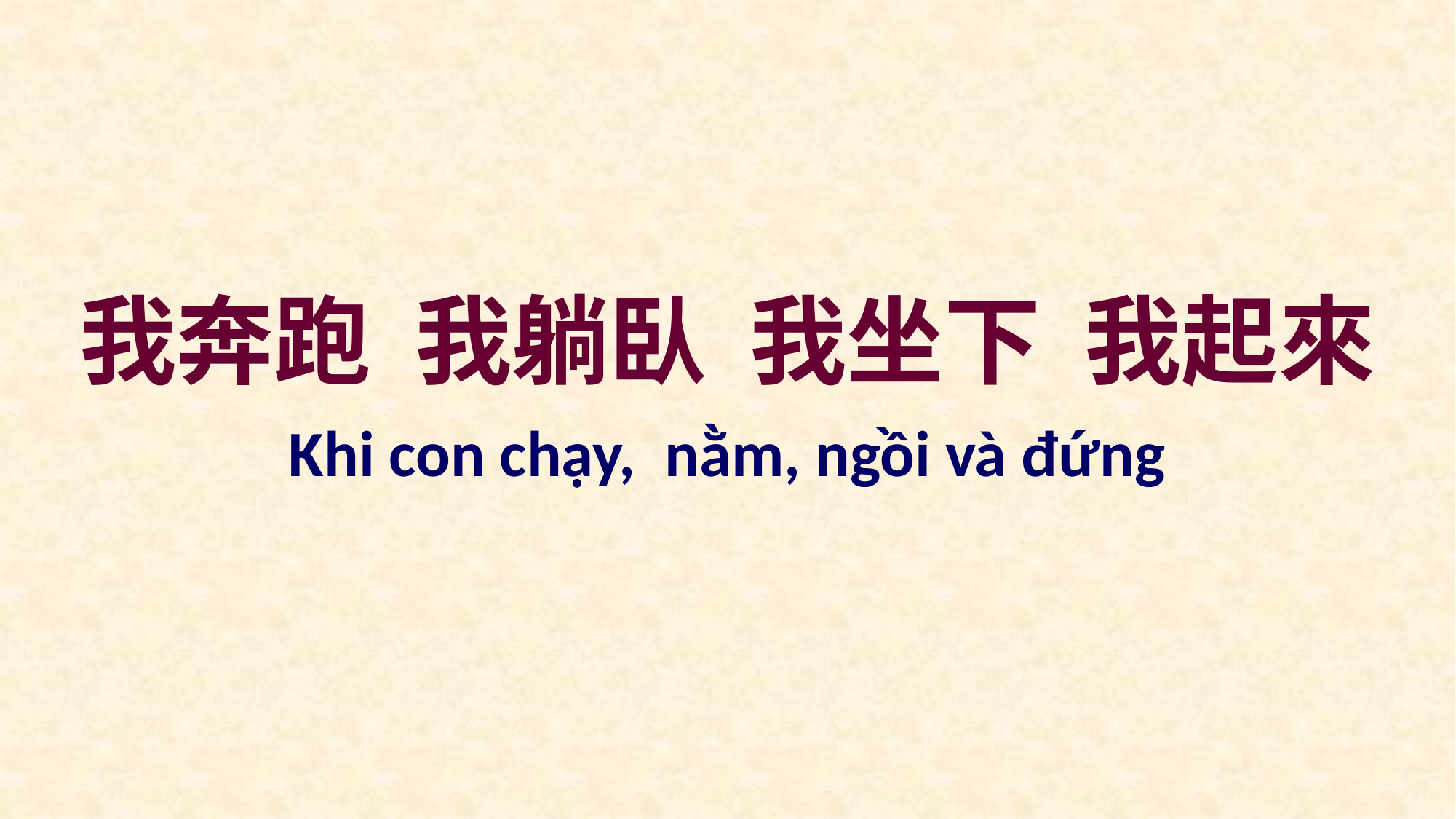

我奔跑  我躺臥  我坐下  我起來
Khi con chạy,  nằm, ngồi và đứng